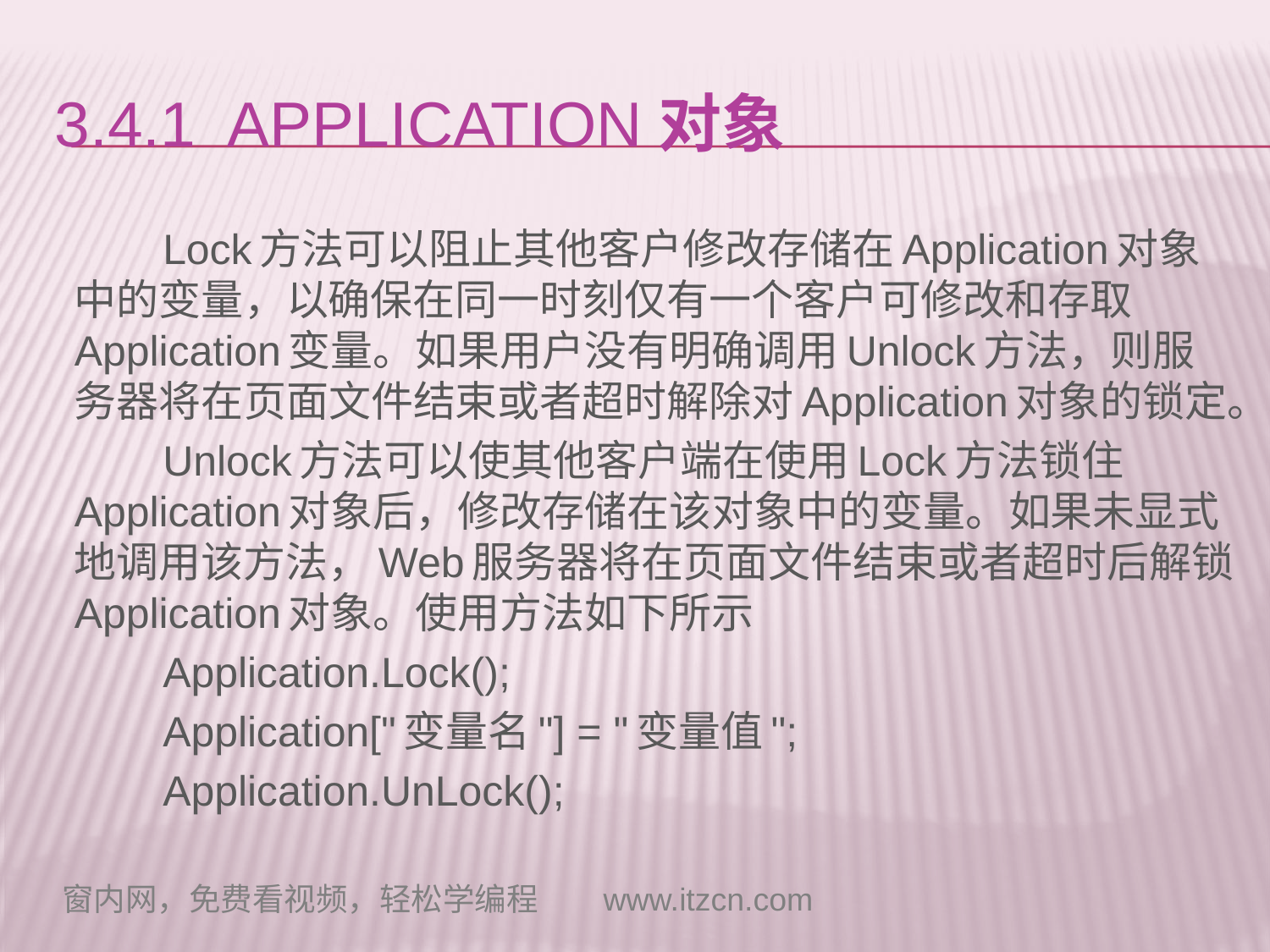

# 3.4.1  Application对象
           Lock方法可以阻止其他客户修改存储在Application对象中的变量，以确保在同一时刻仅有一个客户可修改和存取Application变量。如果用户没有明确调用Unlock方法，则服务器将在页面文件结束或者超时解除对Application对象的锁定。
           Unlock方法可以使其他客户端在使用Lock方法锁住Application对象后，修改存储在该对象中的变量。如果未显式地调用该方法，Web服务器将在页面文件结束或者超时后解锁Application对象。使用方法如下所示
           Application.Lock();
           Application["变量名"] = "变量值";
           Application.UnLock();